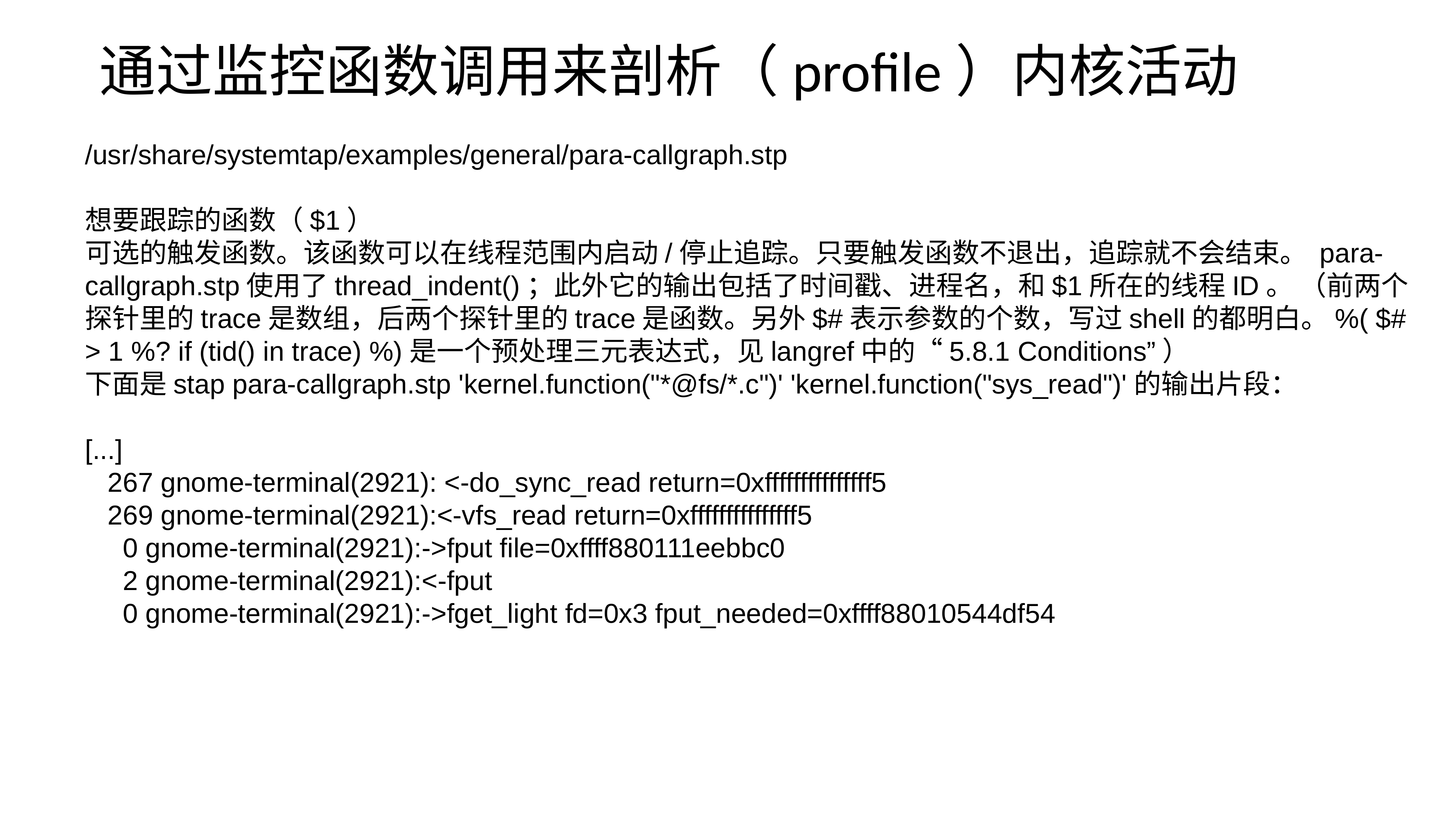

通过监控函数调用来剖析（profile）内核活动
/usr/share/systemtap/examples/general/para-callgraph.stp

想要跟踪的函数（$1）
可选的触发函数。该函数可以在线程范围内启动/停止追踪。只要触发函数不退出，追踪就不会结束。 para-callgraph.stp使用了thread_indent()；此外它的输出包括了时间戳、进程名，和$1所在的线程ID。 （前两个探针里的trace是数组，后两个探针里的trace是函数。另外$#表示参数的个数，写过shell的都明白。%( $# > 1 %? if (tid() in trace) %)是一个预处理三元表达式，见langref中的“5.8.1 Conditions”）
下面是stap para-callgraph.stp 'kernel.function("*@fs/*.c")' 'kernel.function("sys_read")'的输出片段：

[...]
   267 gnome-terminal(2921): <-do_sync_read return=0xfffffffffffffff5
   269 gnome-terminal(2921):<-vfs_read return=0xfffffffffffffff5
     0 gnome-terminal(2921):->fput file=0xffff880111eebbc0
     2 gnome-terminal(2921):<-fput
     0 gnome-terminal(2921):->fget_light fd=0x3 fput_needed=0xffff88010544df54